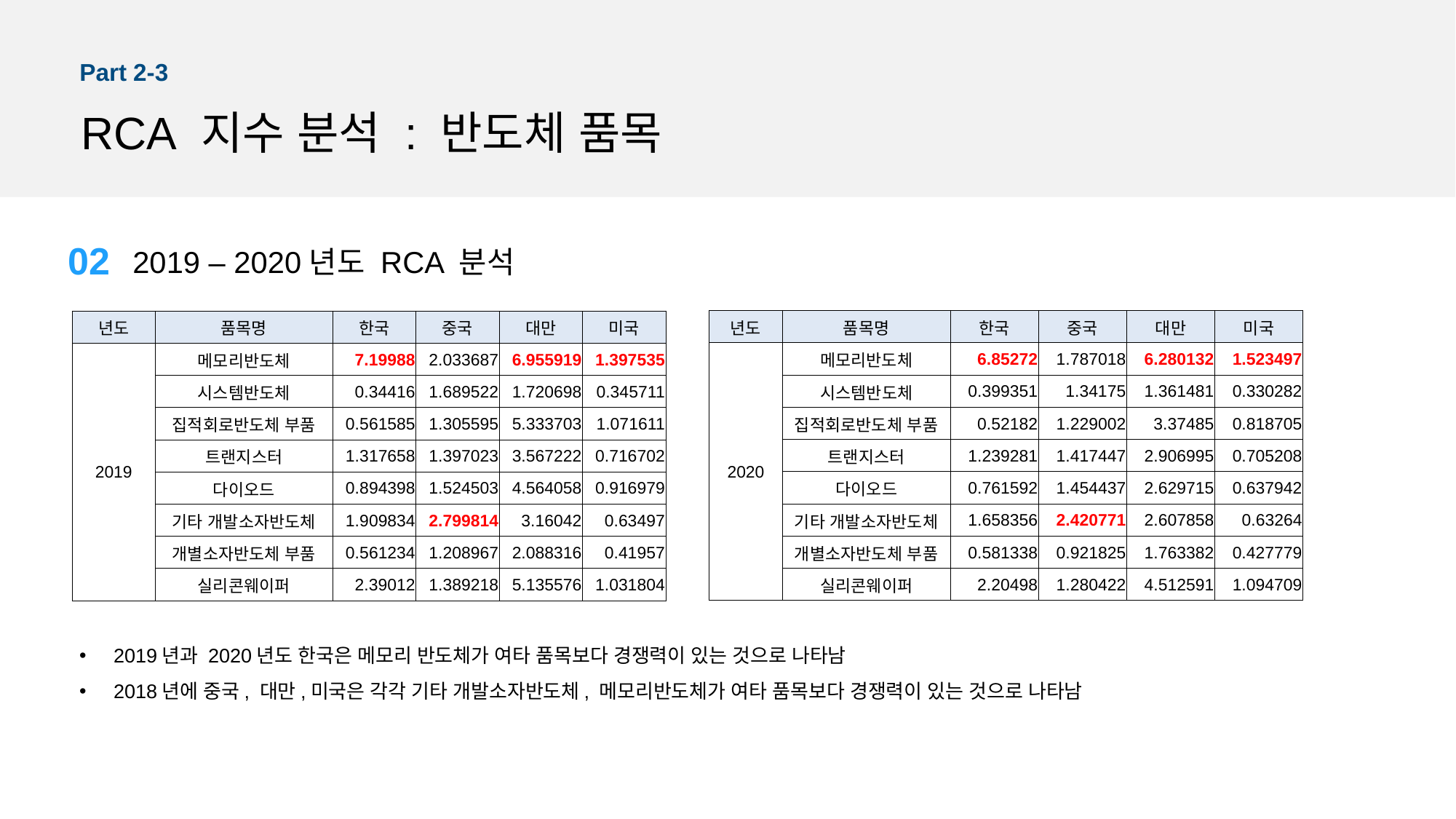

Part 2-3
RCA 지수 분석 : 반도체 품목
02
2019 – 2020년도 RCA 분석
| 년도 | 품목명 | 한국 | 중국 | 대만 | 미국 |
| --- | --- | --- | --- | --- | --- |
| 2020 | 메모리반도체 | 6.85272 | 1.787018 | 6.280132 | 1.523497 |
|  | 시스템반도체 | 0.399351 | 1.34175 | 1.361481 | 0.330282 |
|  | 집적회로반도체 부품 | 0.52182 | 1.229002 | 3.37485 | 0.818705 |
|  | 트랜지스터 | 1.239281 | 1.417447 | 2.906995 | 0.705208 |
|  | 다이오드 | 0.761592 | 1.454437 | 2.629715 | 0.637942 |
|  | 기타 개발소자반도체 | 1.658356 | 2.420771 | 2.607858 | 0.63264 |
|  | 개별소자반도체 부품 | 0.581338 | 0.921825 | 1.763382 | 0.427779 |
|  | 실리콘웨이퍼 | 2.20498 | 1.280422 | 4.512591 | 1.094709 |
| 년도 | 품목명 | 한국 | 중국 | 대만 | 미국 |
| --- | --- | --- | --- | --- | --- |
| 2019 | 메모리반도체 | 7.19988 | 2.033687 | 6.955919 | 1.397535 |
|  | 시스템반도체 | 0.34416 | 1.689522 | 1.720698 | 0.345711 |
|  | 집적회로반도체 부품 | 0.561585 | 1.305595 | 5.333703 | 1.071611 |
|  | 트랜지스터 | 1.317658 | 1.397023 | 3.567222 | 0.716702 |
|  | 다이오드 | 0.894398 | 1.524503 | 4.564058 | 0.916979 |
|  | 기타 개발소자반도체 | 1.909834 | 2.799814 | 3.16042 | 0.63497 |
|  | 개별소자반도체 부품 | 0.561234 | 1.208967 | 2.088316 | 0.41957 |
|  | 실리콘웨이퍼 | 2.39012 | 1.389218 | 5.135576 | 1.031804 |
2019년과 2020년도 한국은 메모리 반도체가 여타 품목보다 경쟁력이 있는 것으로 나타남
2018년에 중국, 대만,미국은 각각 기타 개발소자반도체, 메모리반도체가 여타 품목보다 경쟁력이 있는 것으로 나타남